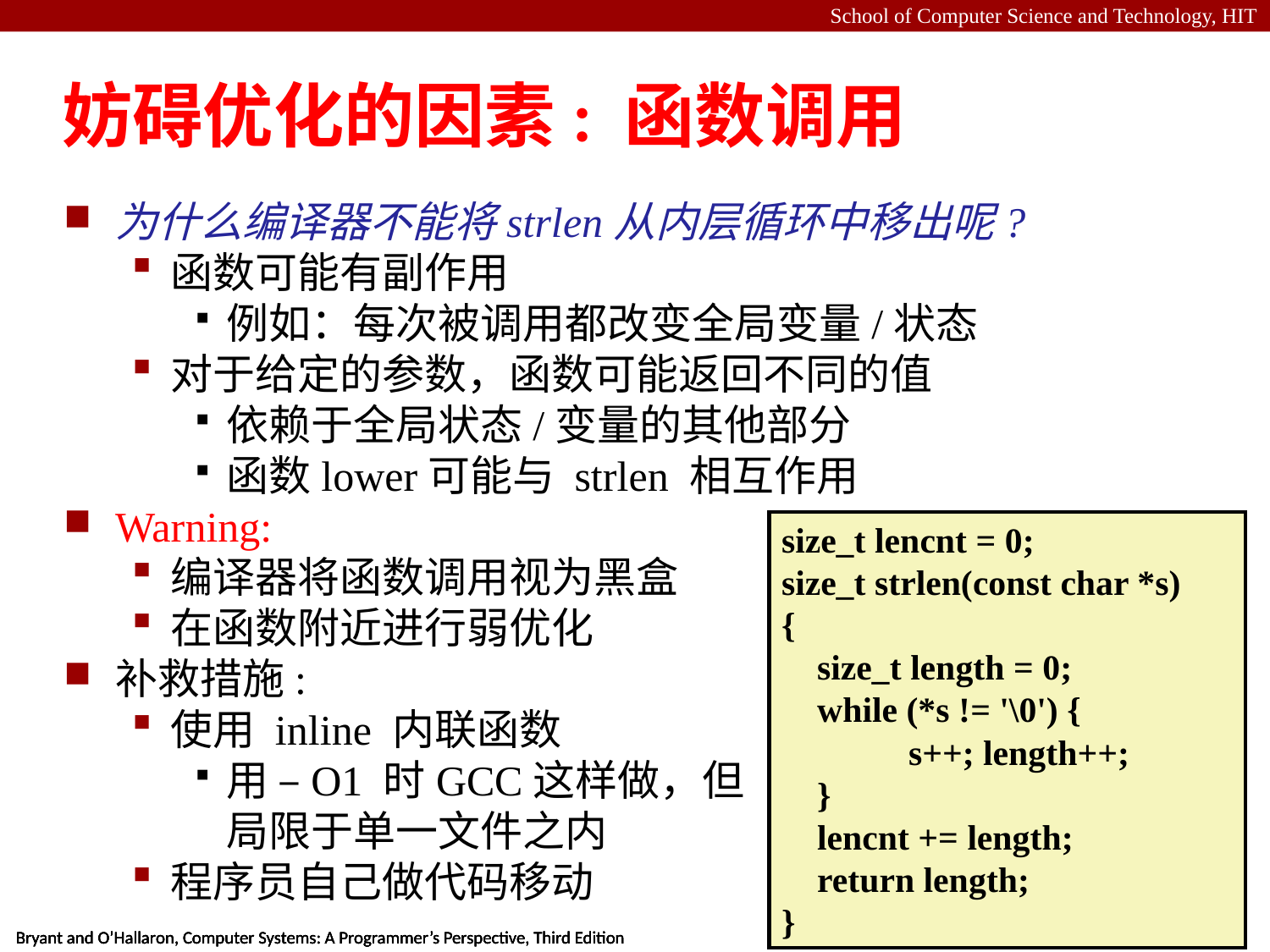

# 妨碍优化的因素: 函数调用
为什么编译器不能将strlen从内层循环中移出呢?
函数可能有副作用
例如：每次被调用都改变全局变量/状态
对于给定的参数，函数可能返回不同的值
依赖于全局状态/变量的其他部分
函数lower可能与 strlen 相互作用
Warning:
编译器将函数调用视为黑盒
在函数附近进行弱优化
补救措施:
使用 inline 内联函数
用 –O1 时GCC这样做，但
局限于单一文件之内
程序员自己做代码移动
size_t lencnt = 0;
size_t strlen(const char *s)
{
    size_t length = 0;
    while (*s != '\0') {
	s++; length++;
    }
    lencnt += length;
    return length;
}